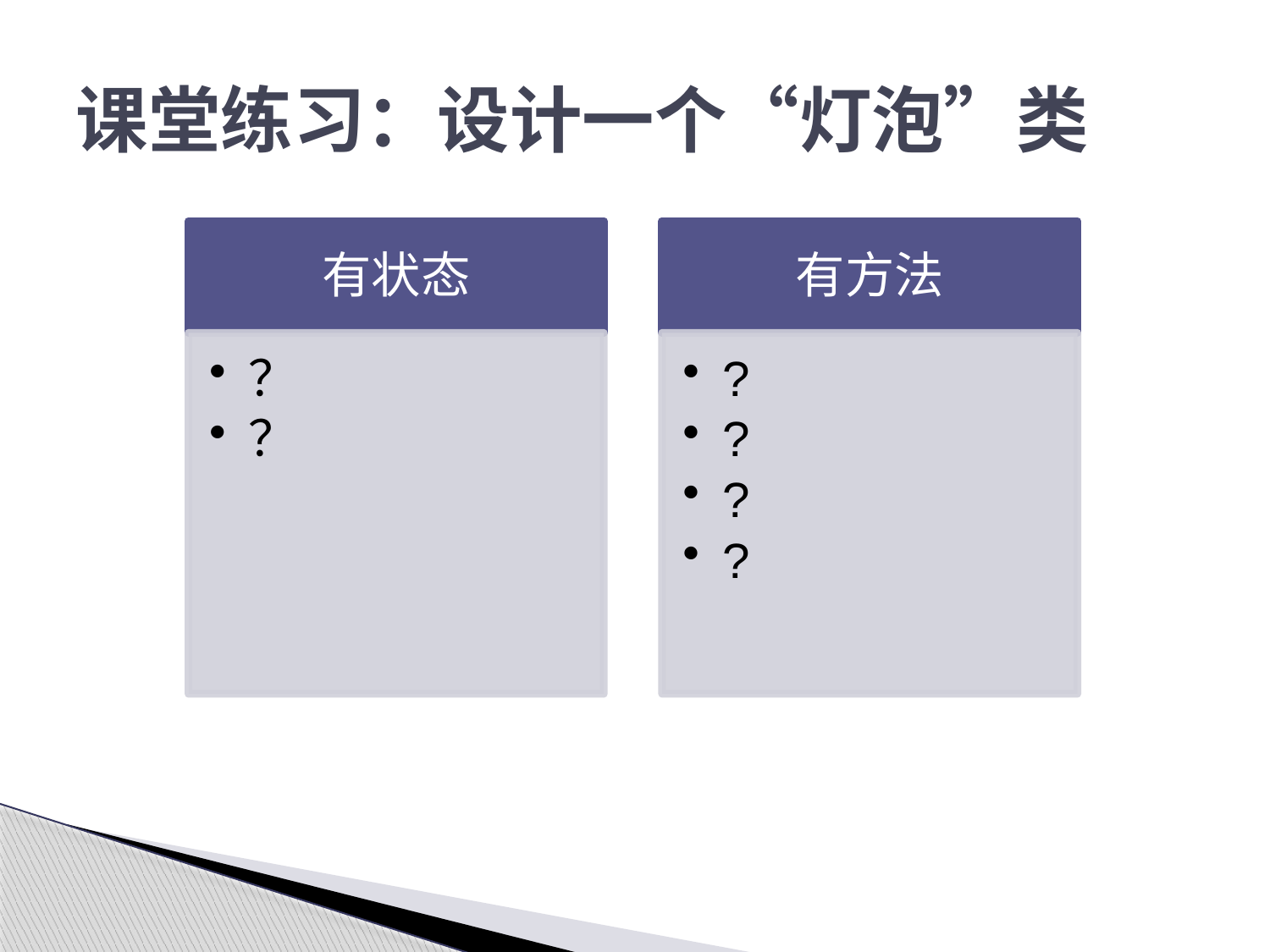

# 课堂练习：设计一个“灯泡”类
有状态
？
？
有方法
?
?
?
?